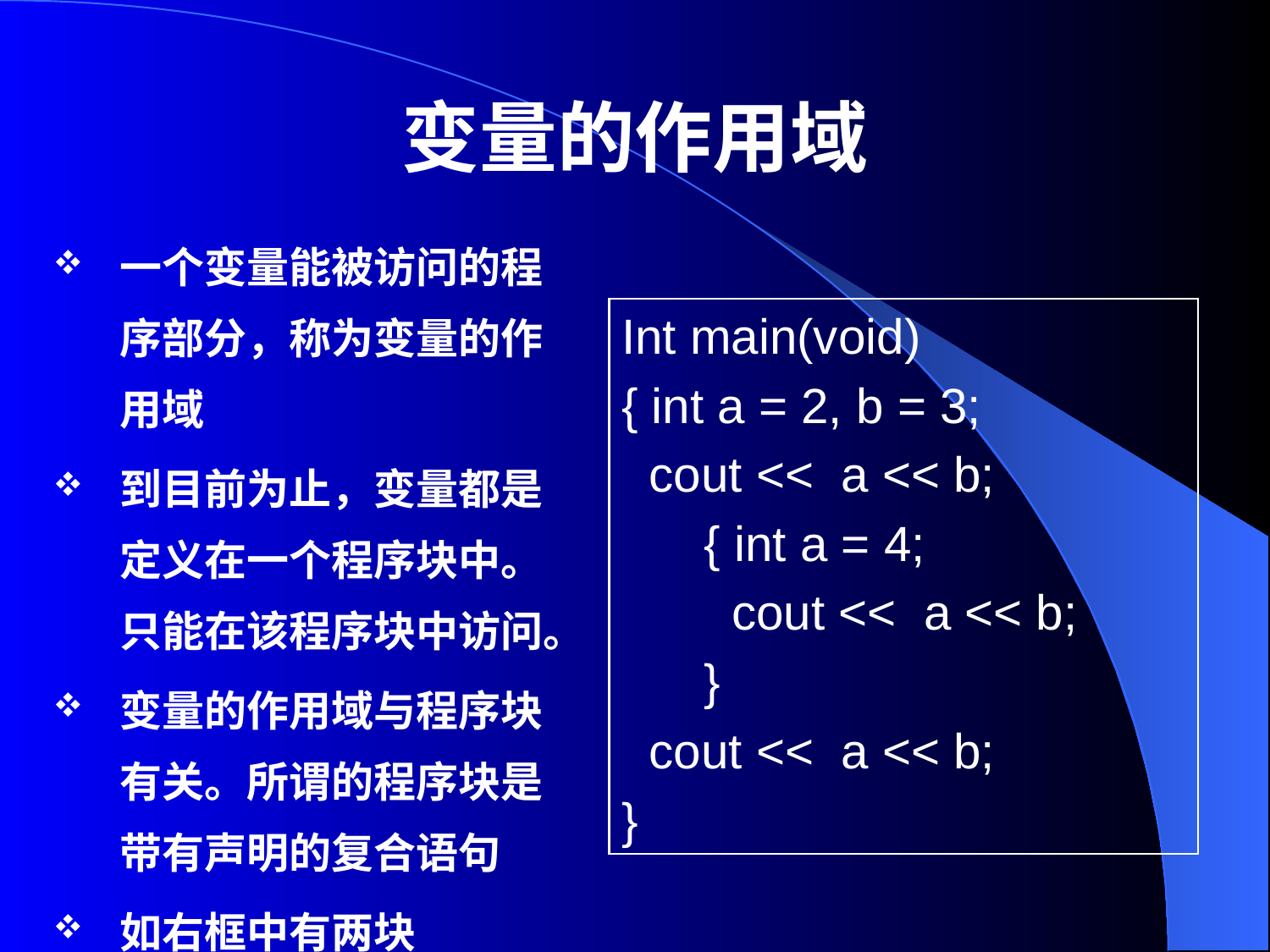

# 变量的作用域
一个变量能被访问的程序部分，称为变量的作用域
到目前为止，变量都是定义在一个程序块中。只能在该程序块中访问。
变量的作用域与程序块有关。所谓的程序块是带有声明的复合语句
如右框中有两块
Int main(void)
{ int a = 2, b = 3;
  cout <<  a << b;
      { int a = 4;
        cout <<  a << b;
      }
  cout <<  a << b;
}